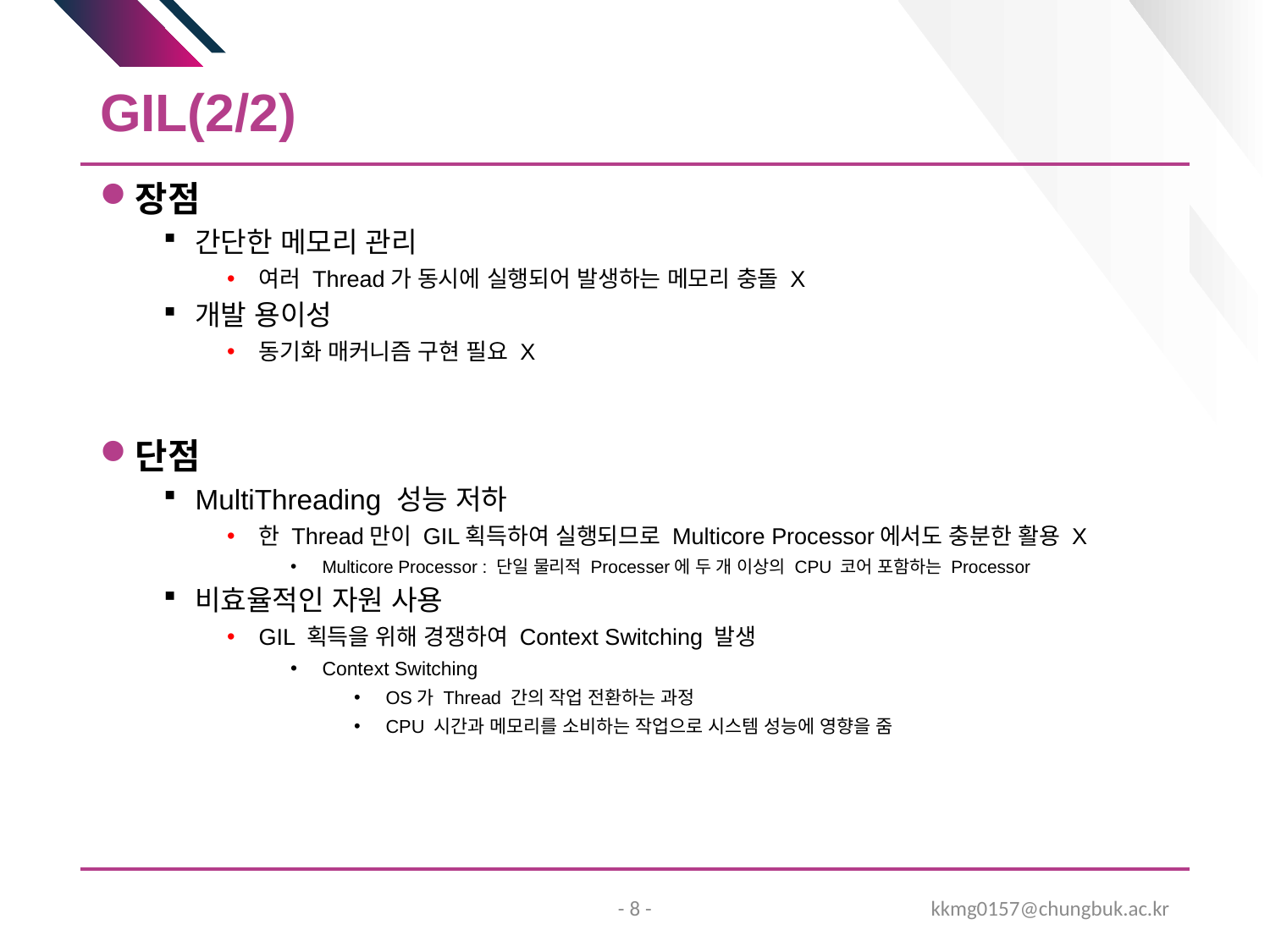

# GIL(2/2)
장점
간단한 메모리 관리
여러 Thread가 동시에 실행되어 발생하는 메모리 충돌 X
개발 용이성
동기화 매커니즘 구현 필요 X

단점
MultiThreading 성능 저하
한 Thread만이 GIL획득하여 실행되므로 Multicore Processor에서도 충분한 활용 X
Multicore Processor : 단일 물리적 Processer에 두 개 이상의 CPU 코어 포함하는 Processor
비효율적인 자원 사용
GIL 획득을 위해 경쟁하여 Context Switching 발생
Context Switching
OS가 Thread 간의 작업 전환하는 과정
CPU 시간과 메모리를 소비하는 작업으로 시스템 성능에 영향을 줌
- 8 -
kkmg0157@chungbuk.ac.kr